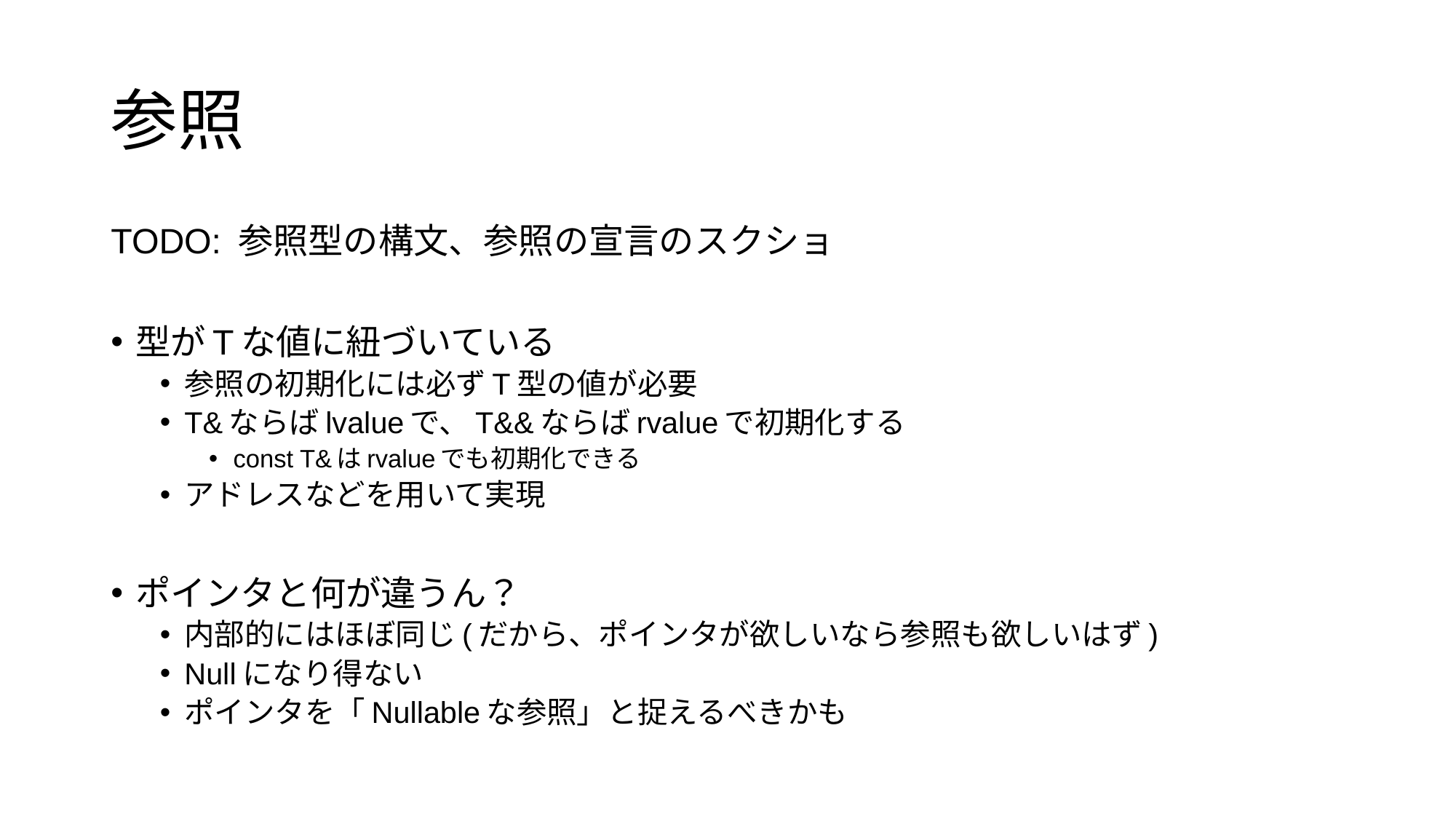

# 参照
TODO: 参照型の構文、参照の宣言のスクショ

型がTな値に紐づいている
参照の初期化には必ずT型の値が必要
T&ならばlvalueで、T&&ならばrvalueで初期化する
const T&はrvalueでも初期化できる
アドレスなどを用いて実現

ポインタと何が違うん？
内部的にはほぼ同じ(だから、ポインタが欲しいなら参照も欲しいはず)
Nullになり得ない
ポインタを「Nullableな参照」と捉えるべきかも